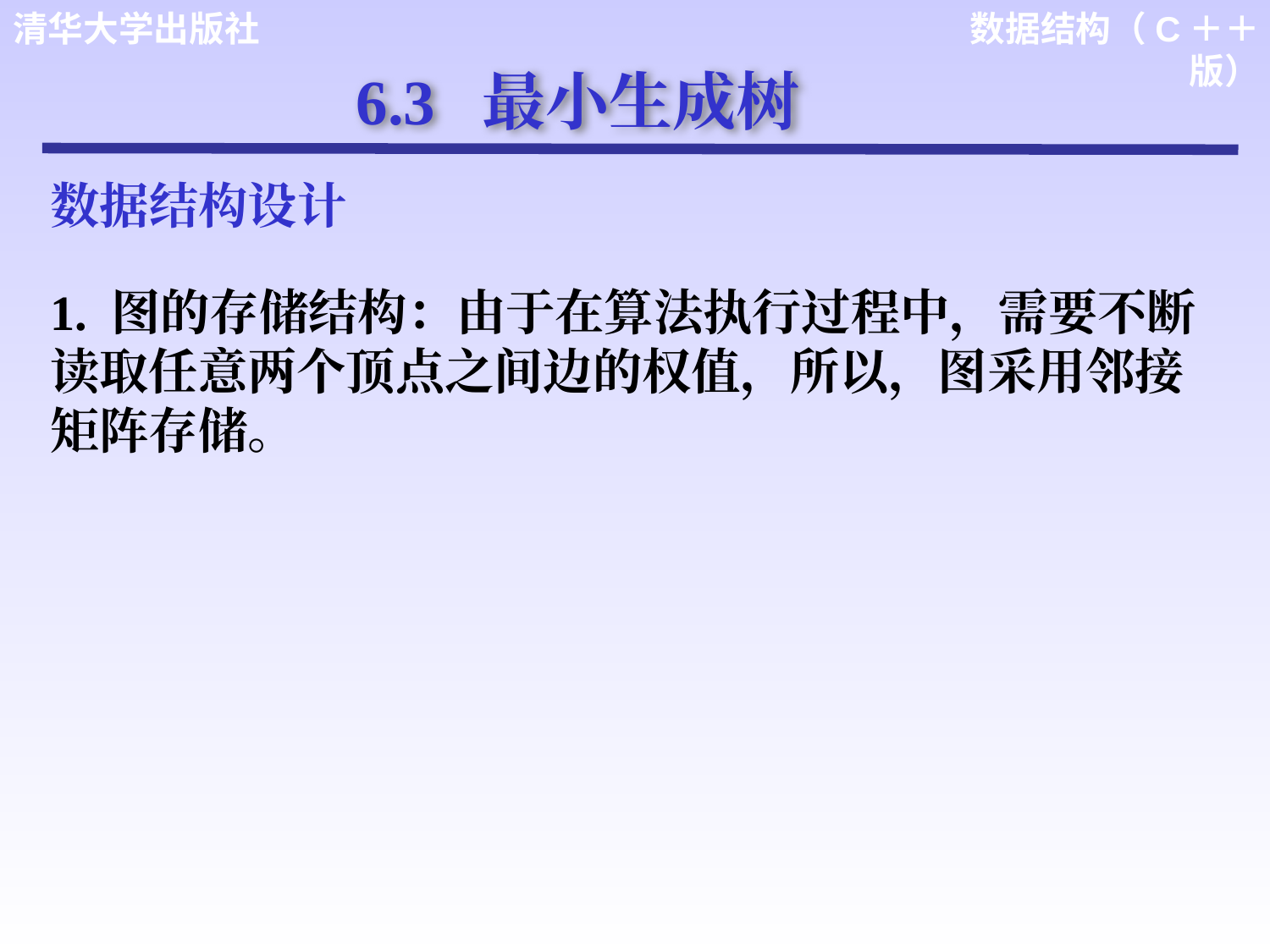

6.3  最小生成树
数据结构设计
1. 图的存储结构：由于在算法执行过程中，需要不断读取任意两个顶点之间边的权值，所以，图采用邻接矩阵存储。